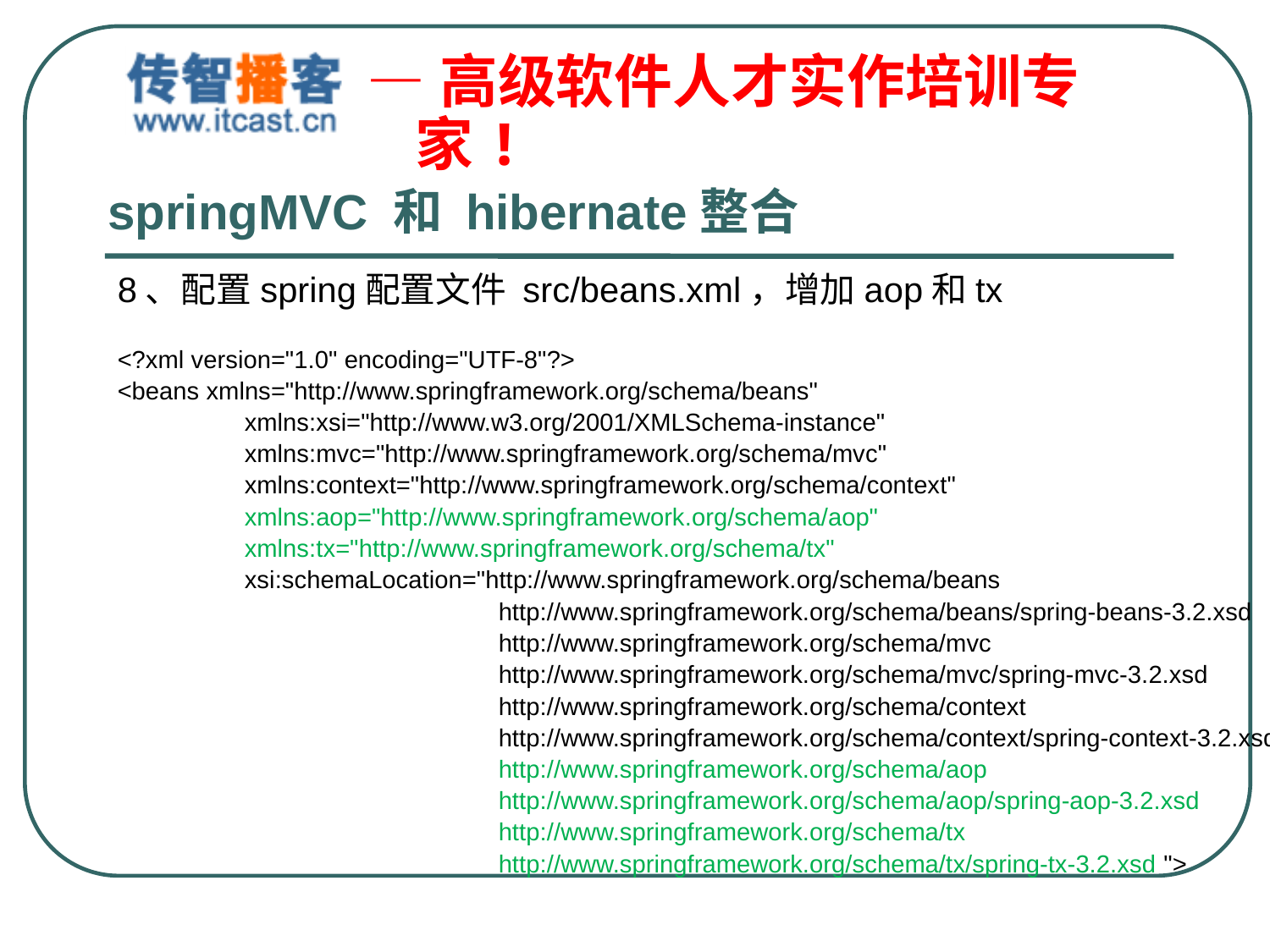

# springMVC 和 hibernate整合
8、配置spring配置文件 src/beans.xml，增加aop和tx

<?xml version="1.0" encoding="UTF-8"?>
<beans xmlns="http://www.springframework.org/schema/beans"
	xmlns:xsi="http://www.w3.org/2001/XMLSchema-instance"
	xmlns:mvc="http://www.springframework.org/schema/mvc"
	xmlns:context="http://www.springframework.org/schema/context"
	xmlns:aop="http://www.springframework.org/schema/aop"
	xmlns:tx="http://www.springframework.org/schema/tx"
	xsi:schemaLocation="http://www.springframework.org/schema/beans
			http://www.springframework.org/schema/beans/spring-beans-3.2.xsd
			http://www.springframework.org/schema/mvc
			http://www.springframework.org/schema/mvc/spring-mvc-3.2.xsd
			http://www.springframework.org/schema/context
			http://www.springframework.org/schema/context/spring-context-3.2.xsd
			http://www.springframework.org/schema/aop
			http://www.springframework.org/schema/aop/spring-aop-3.2.xsd
			http://www.springframework.org/schema/tx
			http://www.springframework.org/schema/tx/spring-tx-3.2.xsd ">